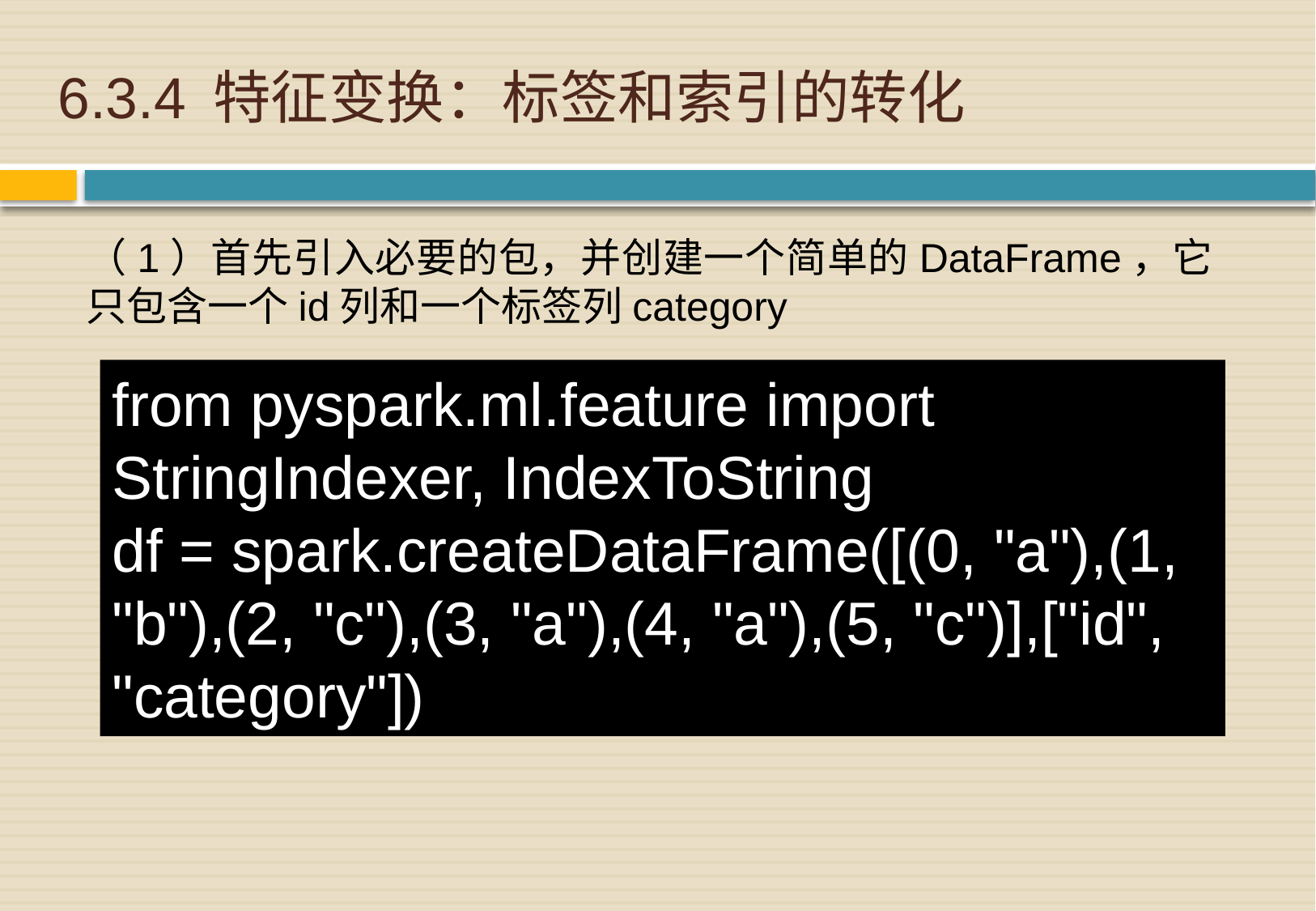

# 6.3.4 特征变换：标签和索引的转化
（1）首先引入必要的包，并创建一个简单的DataFrame，它只包含一个id列和一个标签列category
from pyspark.ml.feature import StringIndexer, IndexToString
df = spark.createDataFrame([(0, "a"),(1, "b"),(2, "c"),(3, "a"),(4, "a"),(5, "c")],["id", "category"])